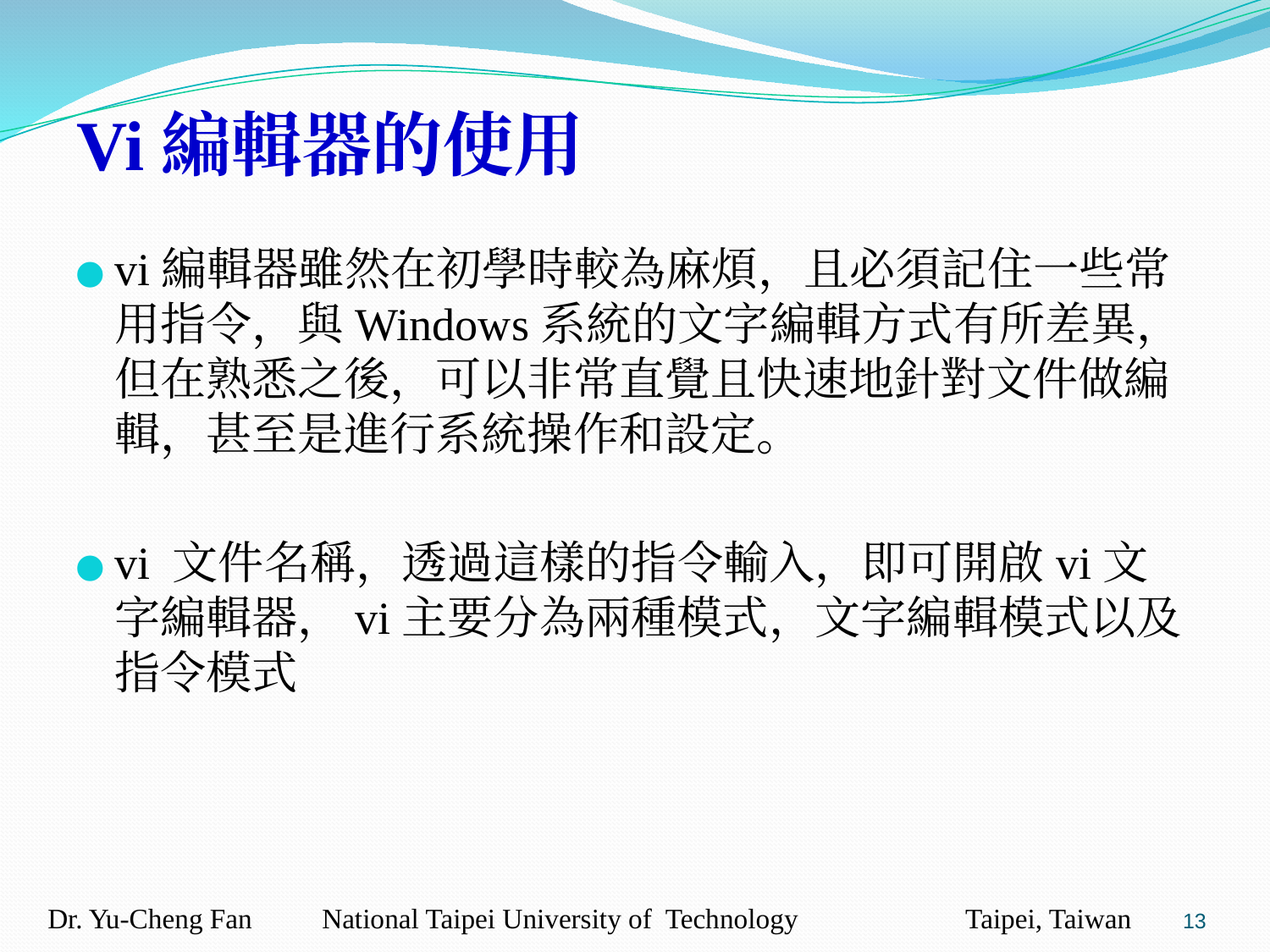

Vi編輯器的使用

vi編輯器雖然在初學時較為麻煩，且必須記住一些常用指令，與Windows系統的文字編輯方式有所差異，但在熟悉之後，可以非常直覺且快速地針對文件做編輯，甚至是進行系統操作和設定。

vi 文件名稱，透過這樣的指令輸入，即可開啟vi文字編輯器，vi主要分為兩種模式，文字編輯模式以及指令模式
13
Dr. Yu-Cheng Fan          National Taipei University of  Technology                        Taipei, Taiwan